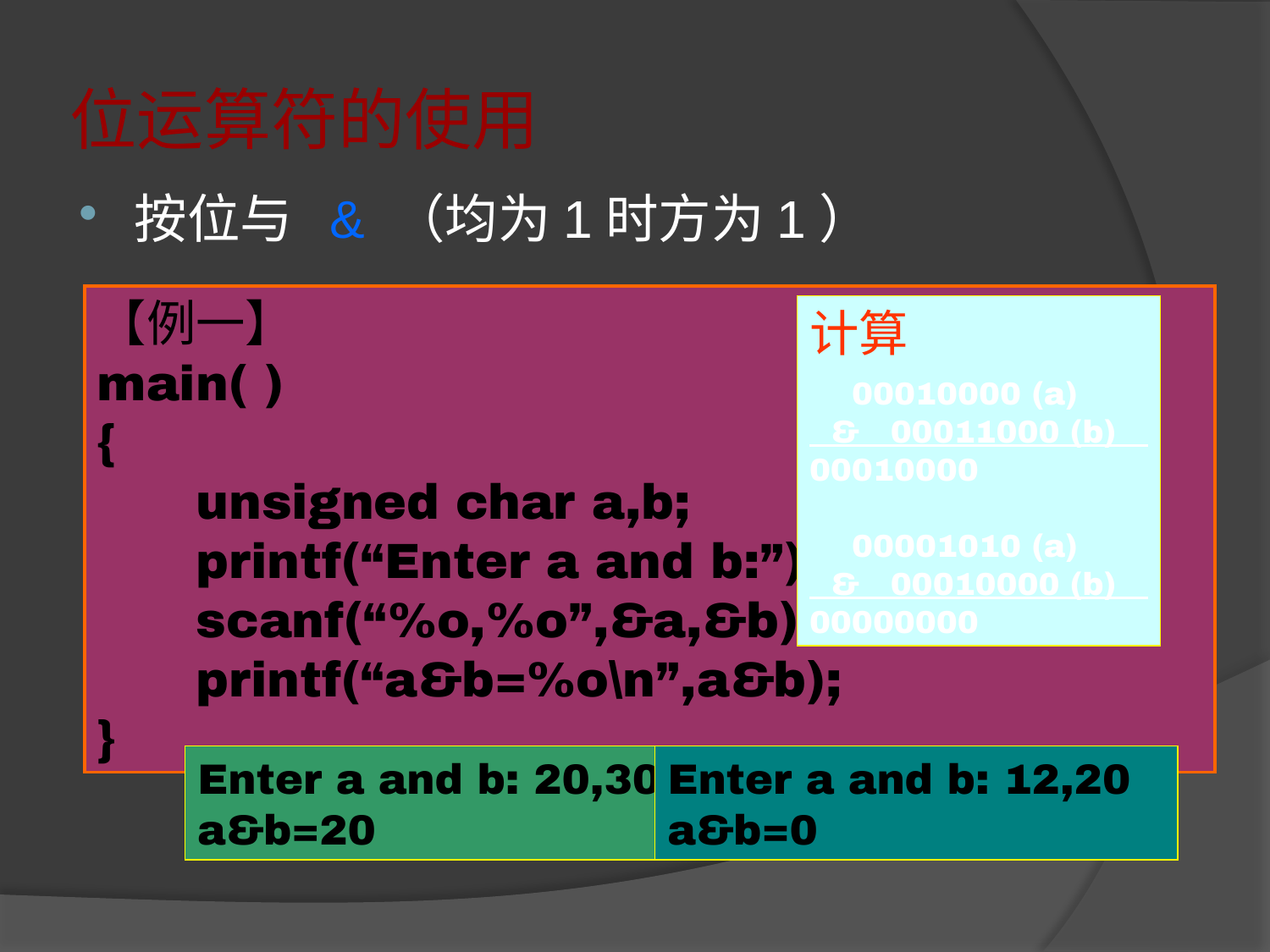

# 位运算符的使用
按位与  & （均为1时方为1）

【例一】
main( )
{
      unsigned char a,b;
      printf(“Enter a and b:”);
      scanf(“%o,%o”,&a,&b);
      printf(“a&b=%o\n”,a&b);
}
计算
    00010000 (a)
  &   00011000 (b)
00010000

    00001010 (a)
  &   00010000 (b)
00000000
Enter a and b: 20,30
a&b=20
Enter a and b: 12,20
a&b=0